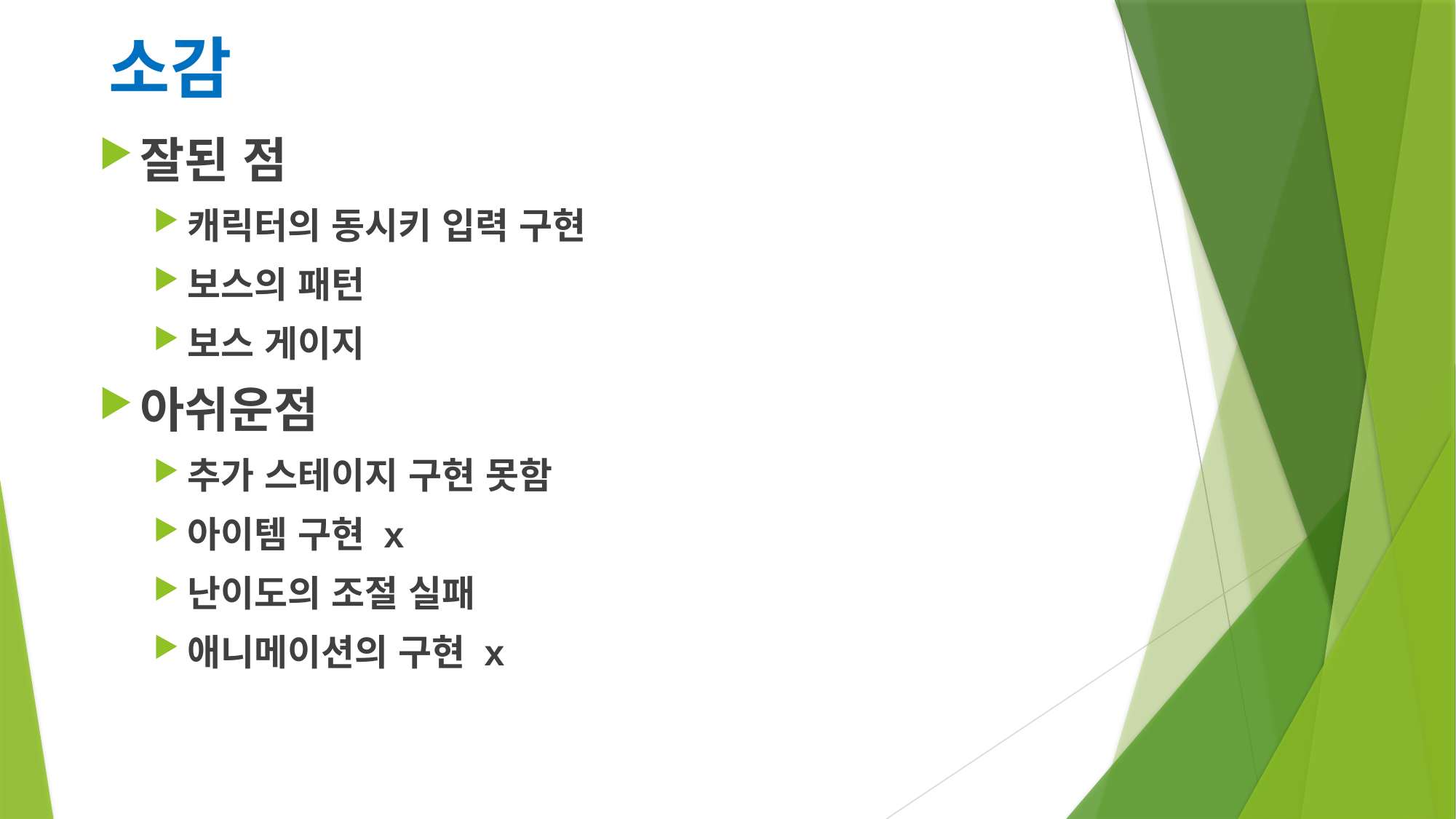

# 소감
잘된 점
캐릭터의 동시키 입력 구현
보스의 패턴
보스 게이지
아쉬운점
추가 스테이지 구현 못함
아이템 구현 x
난이도의 조절 실패
애니메이션의 구현 x